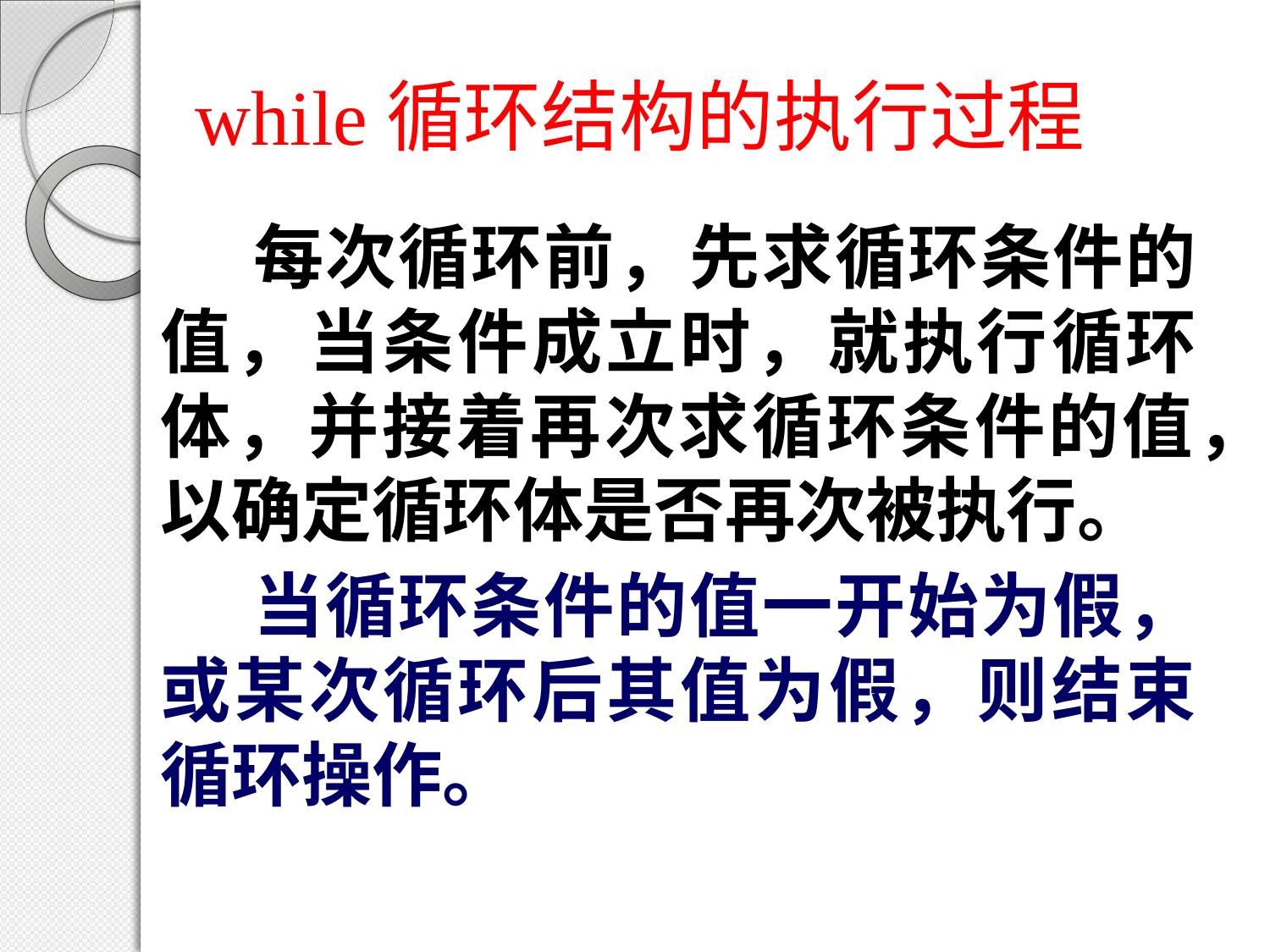

# while循环结构的执行过程
    每次循环前，先求循环条件的值，当条件成立时，就执行循环体，并接着再次求循环条件的值，以确定循环体是否再次被执行。
    当循环条件的值一开始为假，或某次循环后其值为假，则结束循环操作。
32